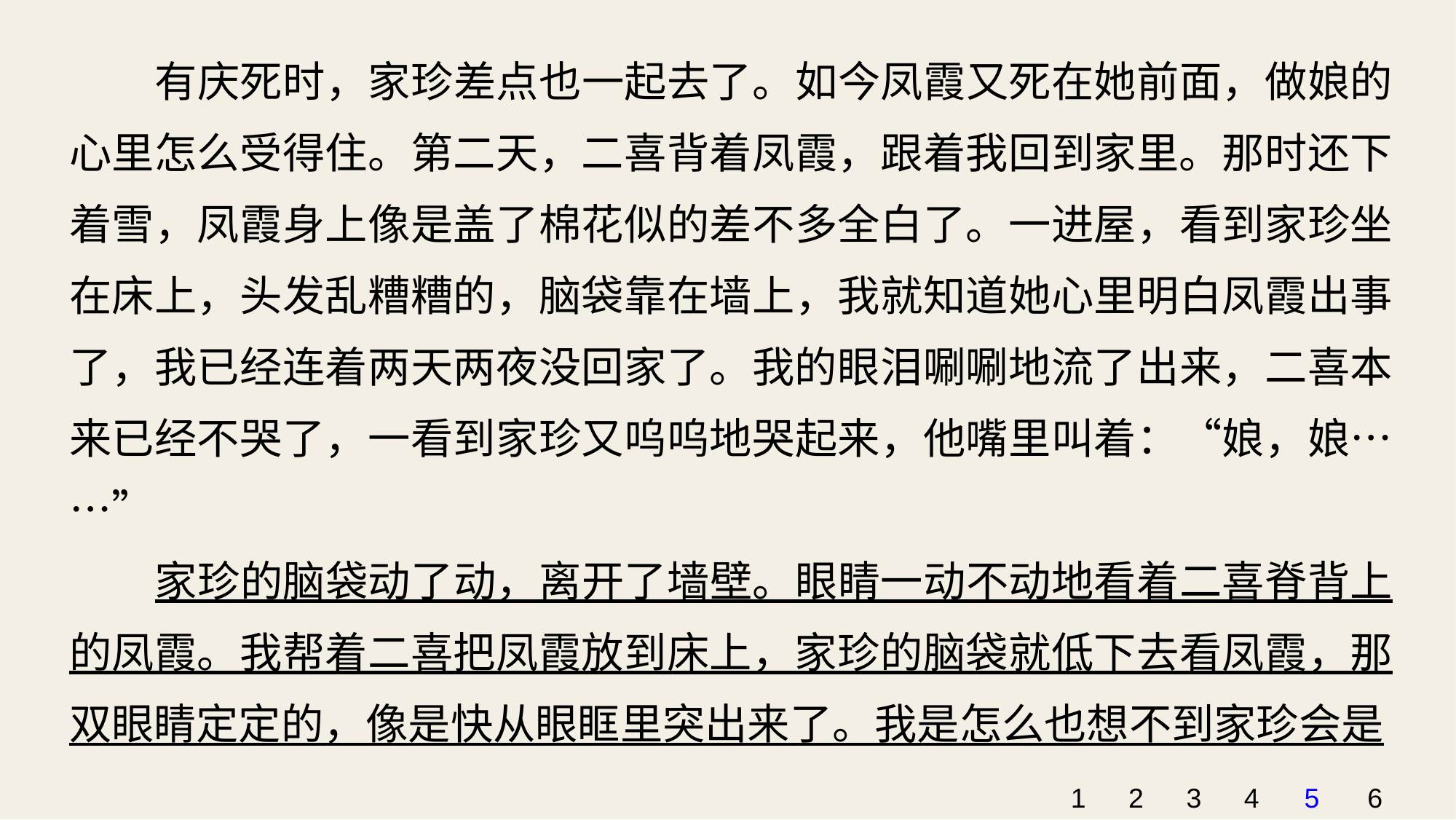

有庆死时，家珍差点也一起去了。如今凤霞又死在她前面，做娘的心里怎么受得住。第二天，二喜背着凤霞，跟着我回到家里。那时还下着雪，凤霞身上像是盖了棉花似的差不多全白了。一进屋，看到家珍坐在床上，头发乱糟糟的，脑袋靠在墙上，我就知道她心里明白凤霞出事了，我已经连着两天两夜没回家了。我的眼泪唰唰地流了出来，二喜本来已经不哭了，一看到家珍又呜呜地哭起来，他嘴里叫着：“娘，娘……”
家珍的脑袋动了动，离开了墙壁。眼睛一动不动地看着二喜脊背上的凤霞。我帮着二喜把凤霞放到床上，家珍的脑袋就低下去看凤霞，那双眼睛定定的，像是快从眼眶里突出来了。我是怎么也想不到家珍会是
1
2
3
4
5
6